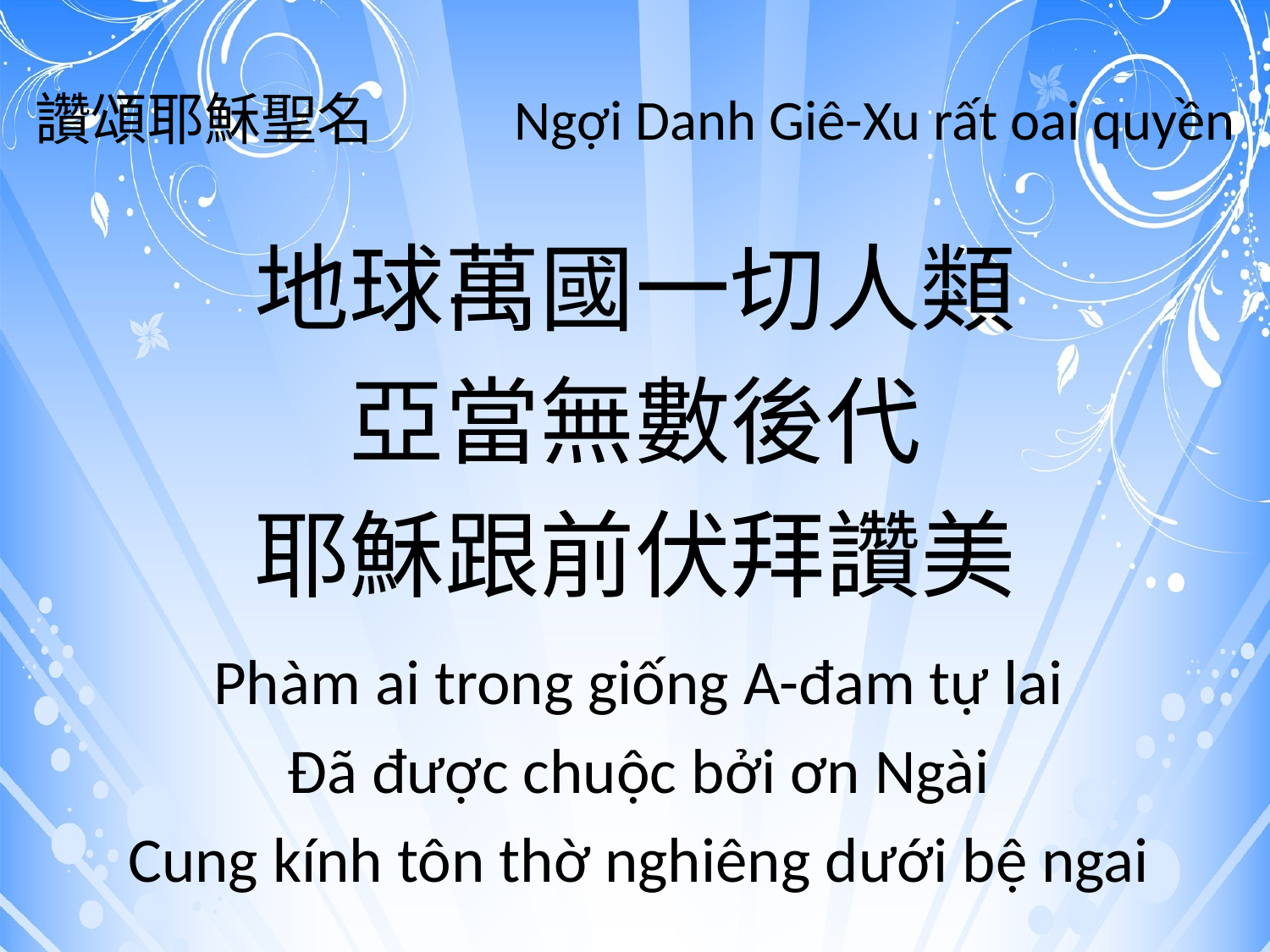

# 讚頌耶穌聖名          Ngợi Danh Giê-Xu rất oai quyền
地球萬國一切人類
亞當無數後代
耶穌跟前伏拜讚美
Phàm ai trong giống A-đam tự lai
Đã được chuộc bởi ơn Ngài
Cung kính tôn thờ nghiêng dưới bệ ngai